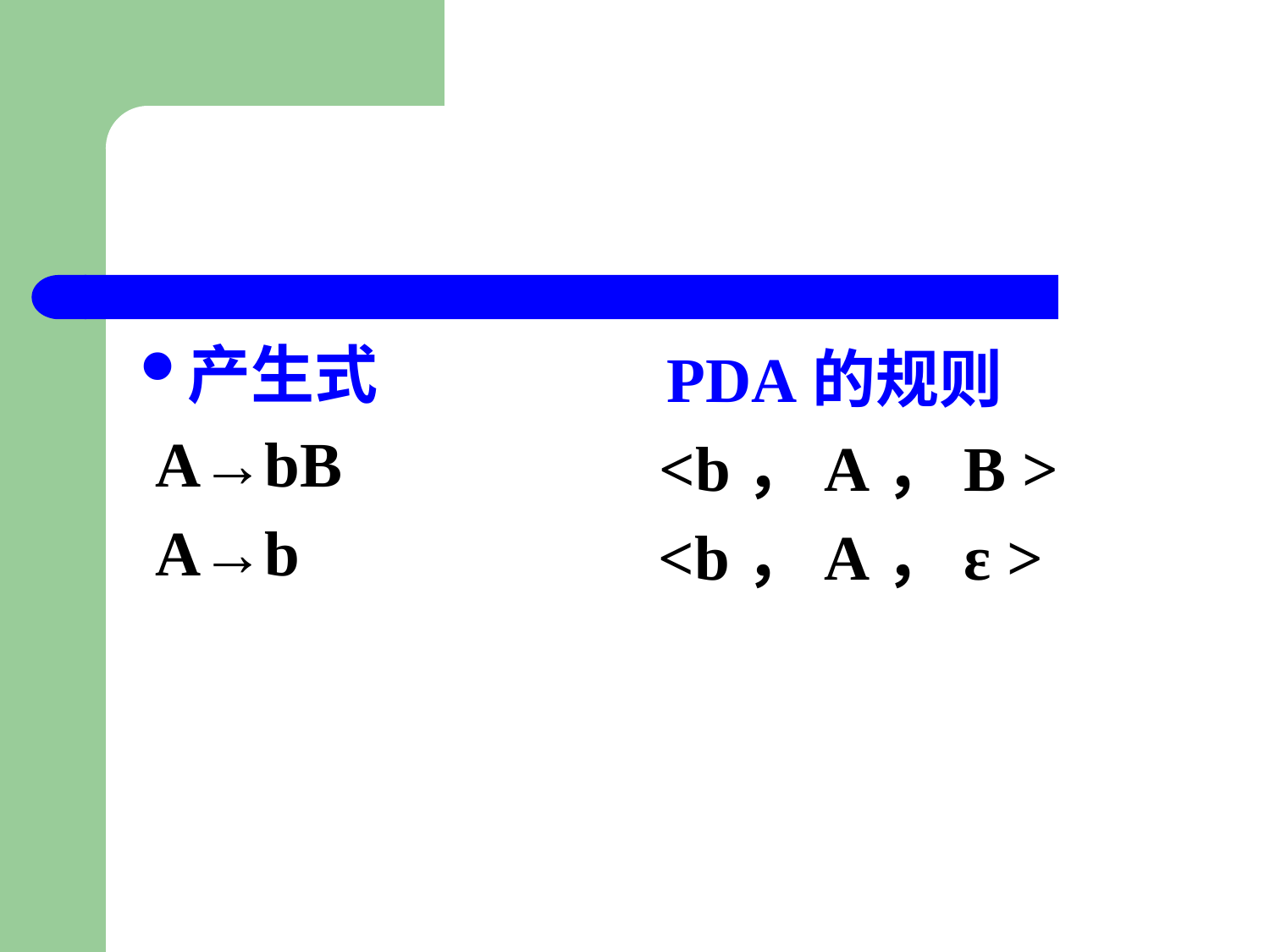

#
PDA的规则
   <b，A，B >
  <b，A，ε >
产生式
 A→bB
 A→b